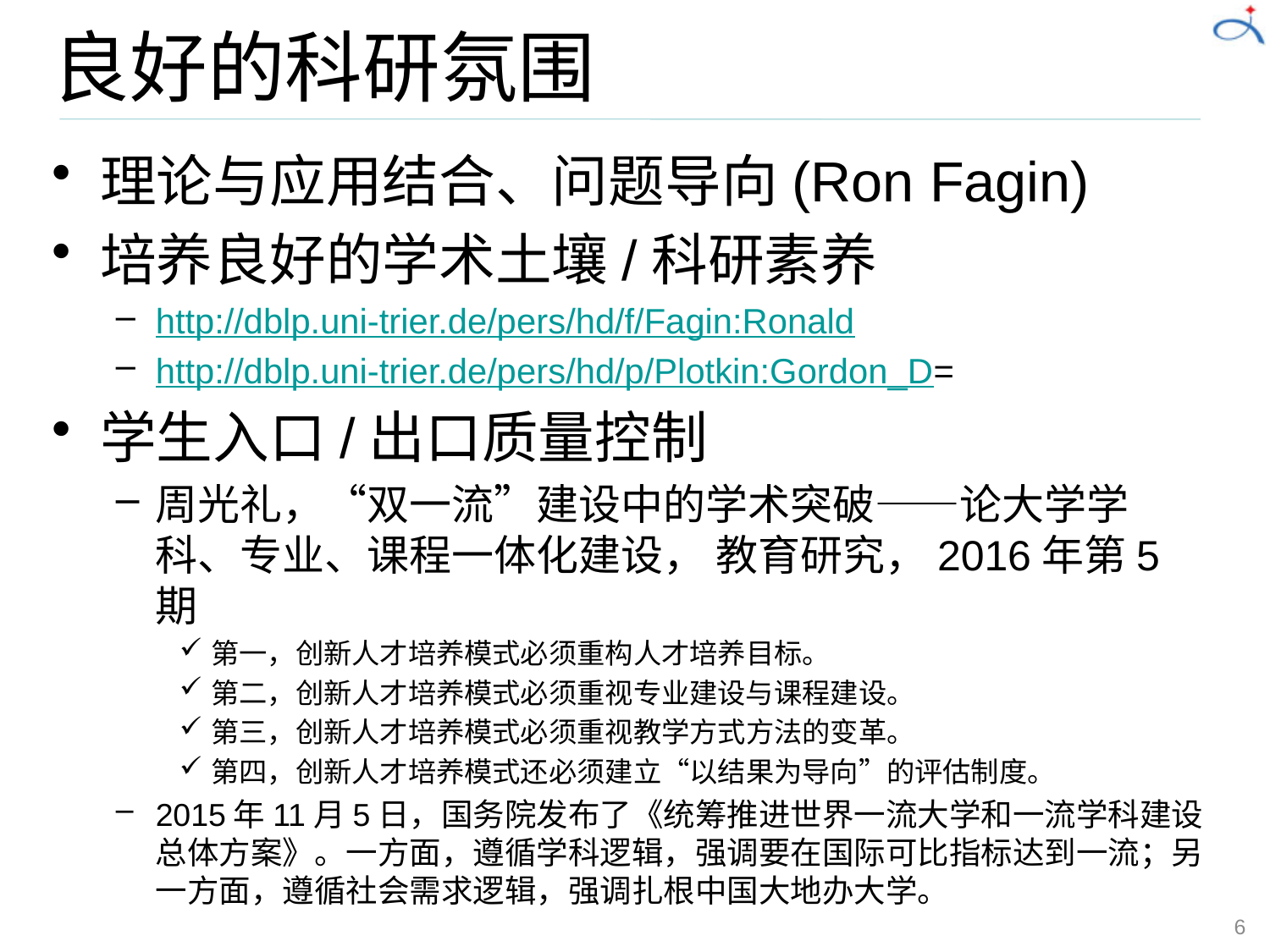

# 良好的科研氛围
理论与应用结合、问题导向(Ron Fagin)
培养良好的学术土壤/科研素养
http://dblp.uni-trier.de/pers/hd/f/Fagin:Ronald
http://dblp.uni-trier.de/pers/hd/p/Plotkin:Gordon_D=
学生入口/出口质量控制
周光礼，“双一流”建设中的学术突破——论大学学科、专业、课程一体化建设， 教育研究，2016年第5期
第一，创新人才培养模式必须重构人才培养目标。
第二，创新人才培养模式必须重视专业建设与课程建设。
第三，创新人才培养模式必须重视教学方式方法的变革。
第四，创新人才培养模式还必须建立“以结果为导向”的评估制度。
2015年11月5日，国务院发布了《统筹推进世界一流大学和一流学科建设总体方案》。一方面，遵循学科逻辑，强调要在国际可比指标达到一流；另一方面，遵循社会需求逻辑，强调扎根中国大地办大学。

6